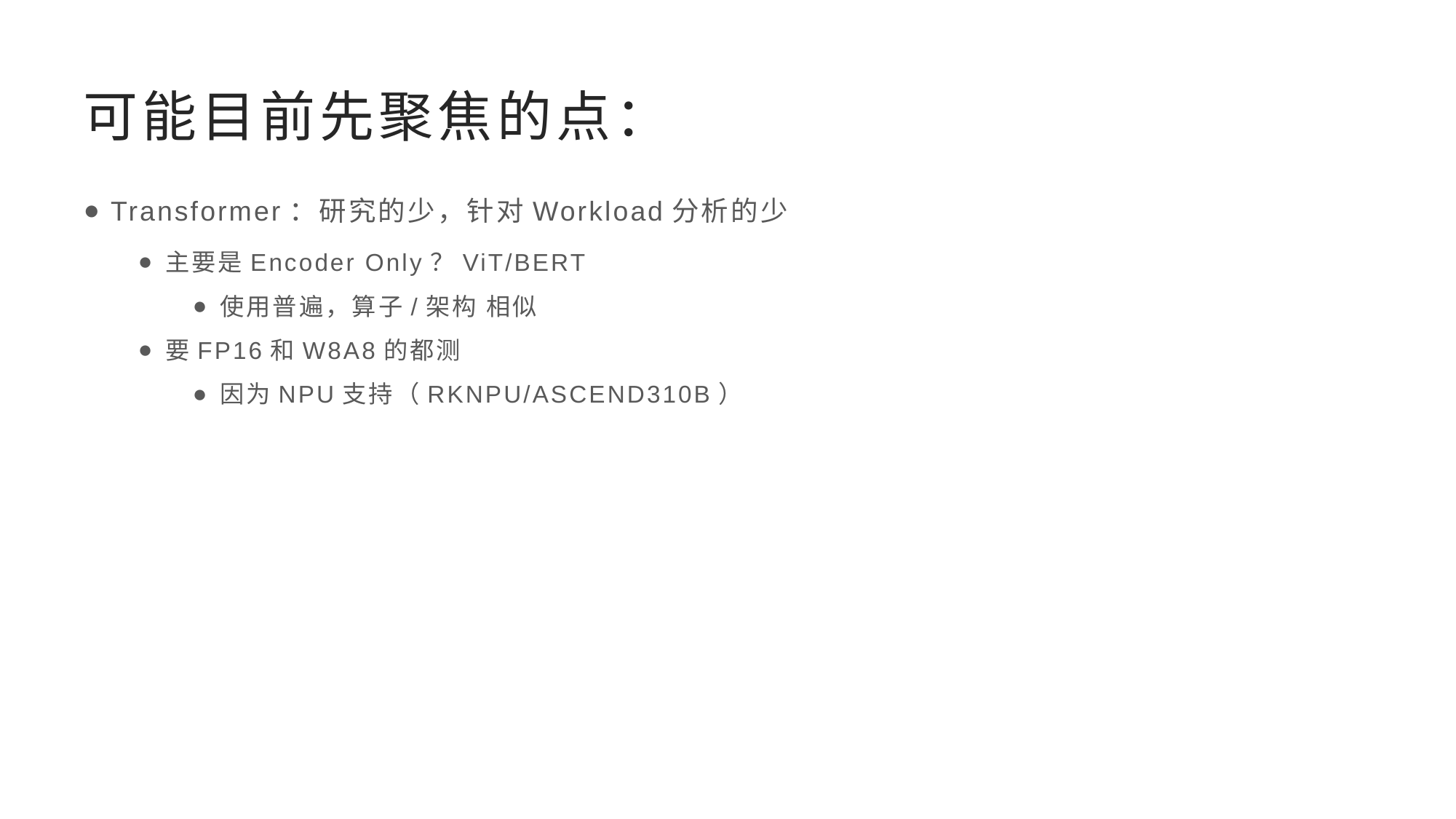

# 可能目前先聚焦的点：
Transformer：研究的少，针对Workload分析的少
主要是Encoder Only？ViT/BERT
使用普遍，算子/架构 相似
要FP16和W8A8的都测
因为NPU支持（RKNPU/ASCEND310B）